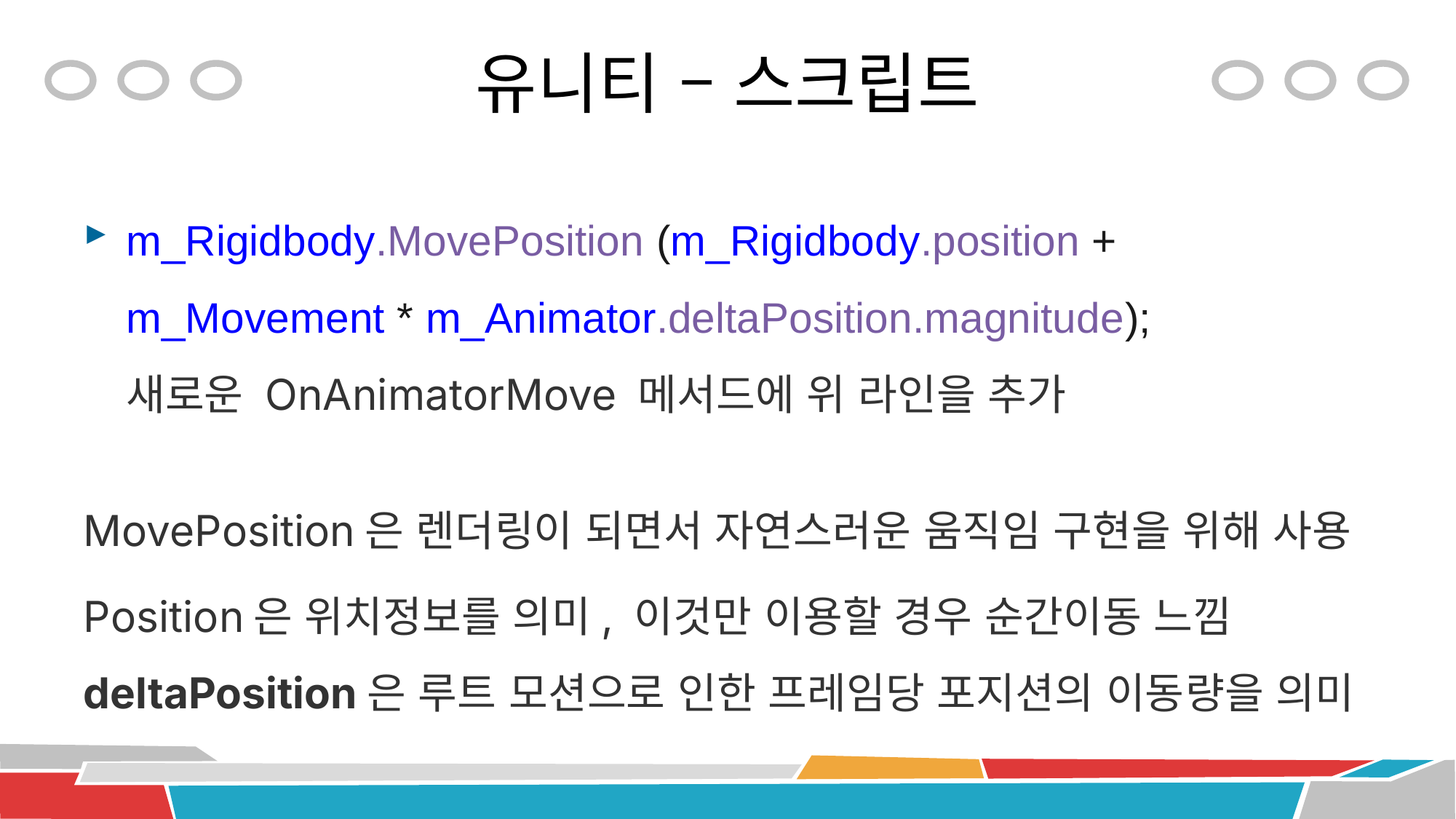

# 유니티 – 스크립트
m_Rigidbody.MovePosition (m_Rigidbody.position + m_Movement * m_Animator.deltaPosition.magnitude);
새로운 OnAnimatorMove 메서드에 위 라인을 추가
MovePosition은 렌더링이 되면서 자연스러운 움직임 구현을 위해 사용
Position은 위치정보를 의미, 이것만 이용할 경우 순간이동 느낌
deltaPosition은 루트 모션으로 인한 프레임당 포지션의 이동량을 의미